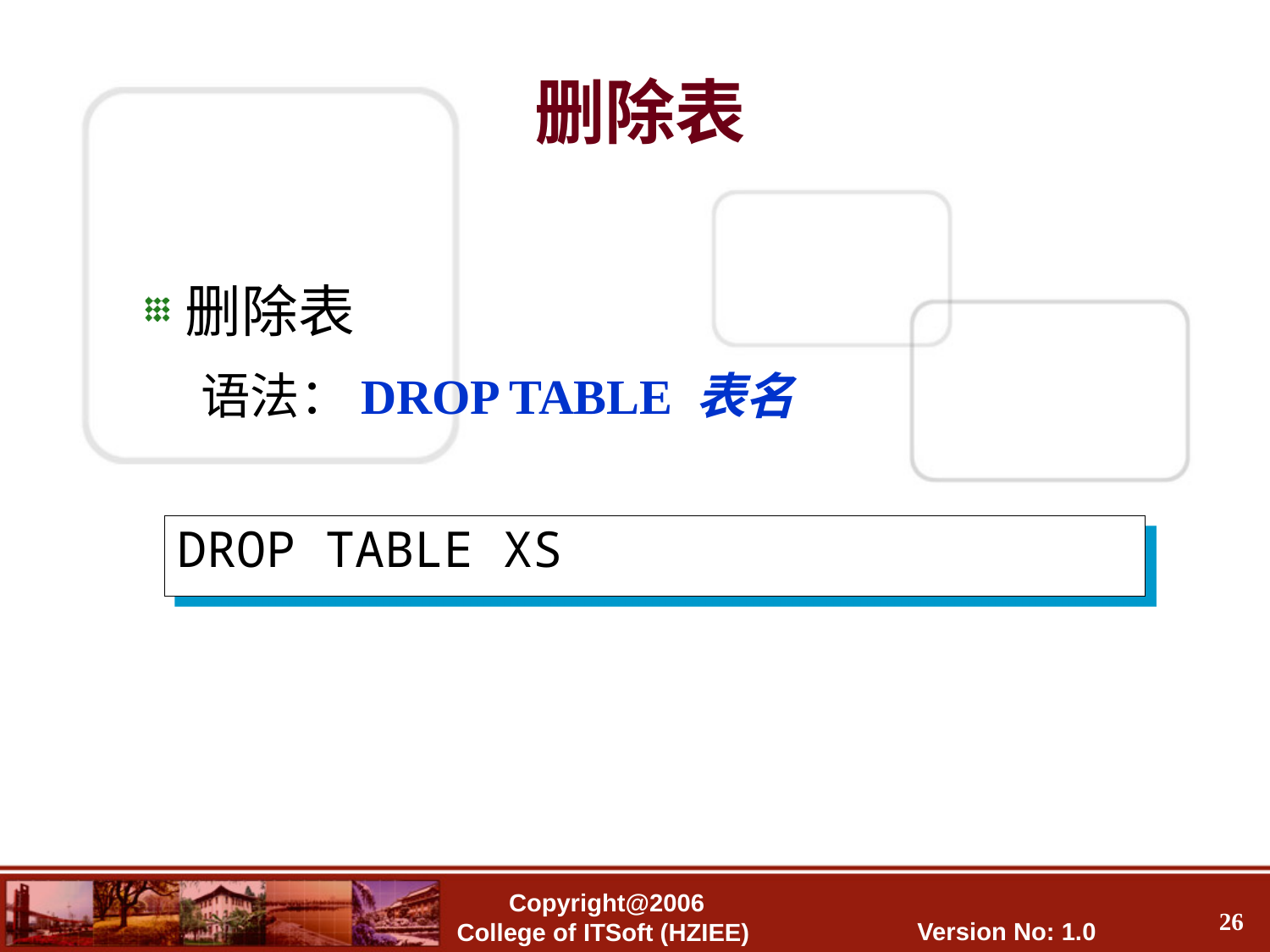

删除表
删除表
语法：DROP TABLE 表名
DROP TABLE XS